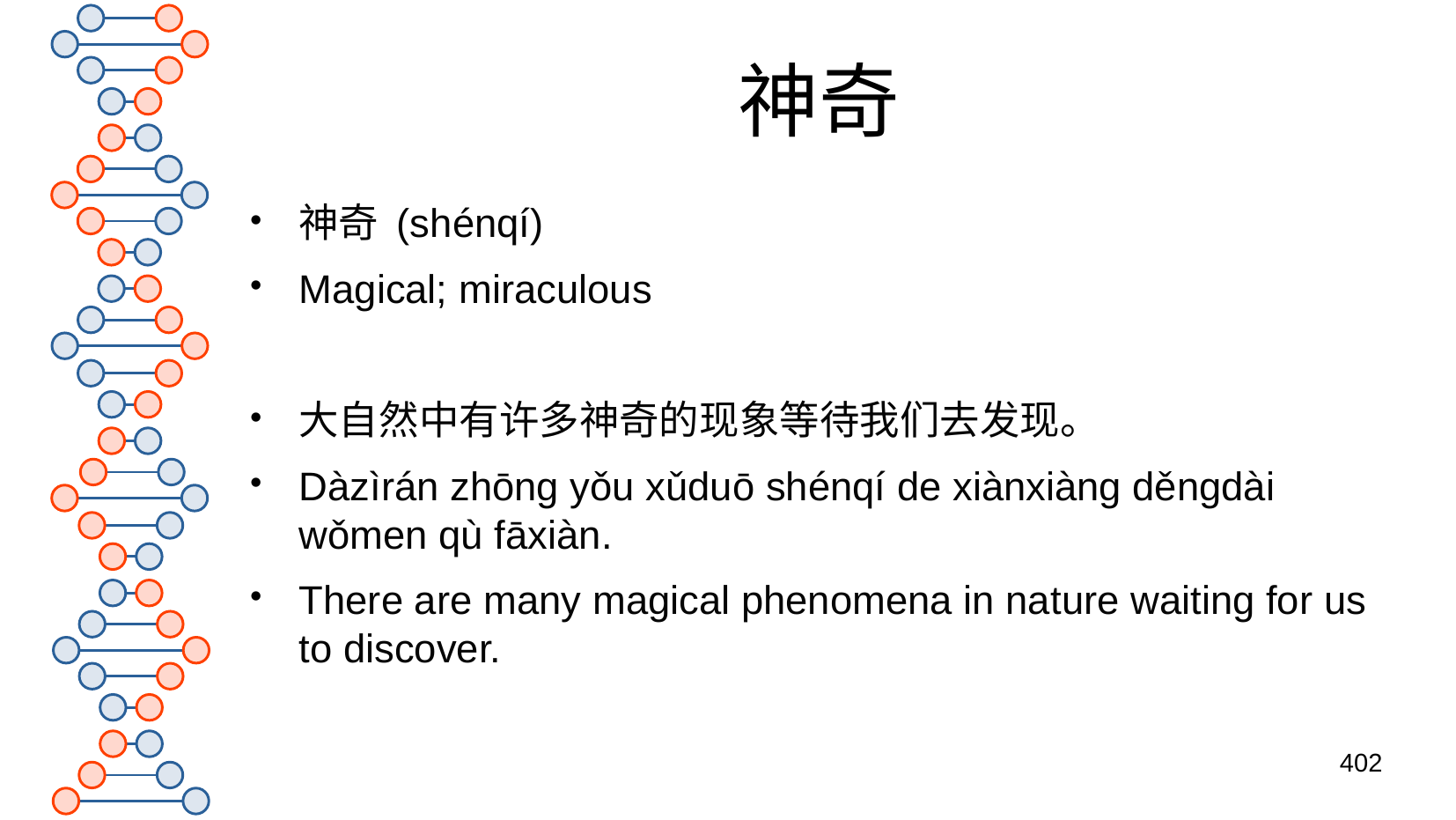

# 神奇
神奇 (shénqí)
Magical; miraculous

大自然中有许多神奇的现象等待我们去发现。
Dàzìrán zhōng yǒu xǔduō shénqí de xiànxiàng děngdài wǒmen qù fāxiàn.
There are many magical phenomena in nature waiting for us to discover.

402